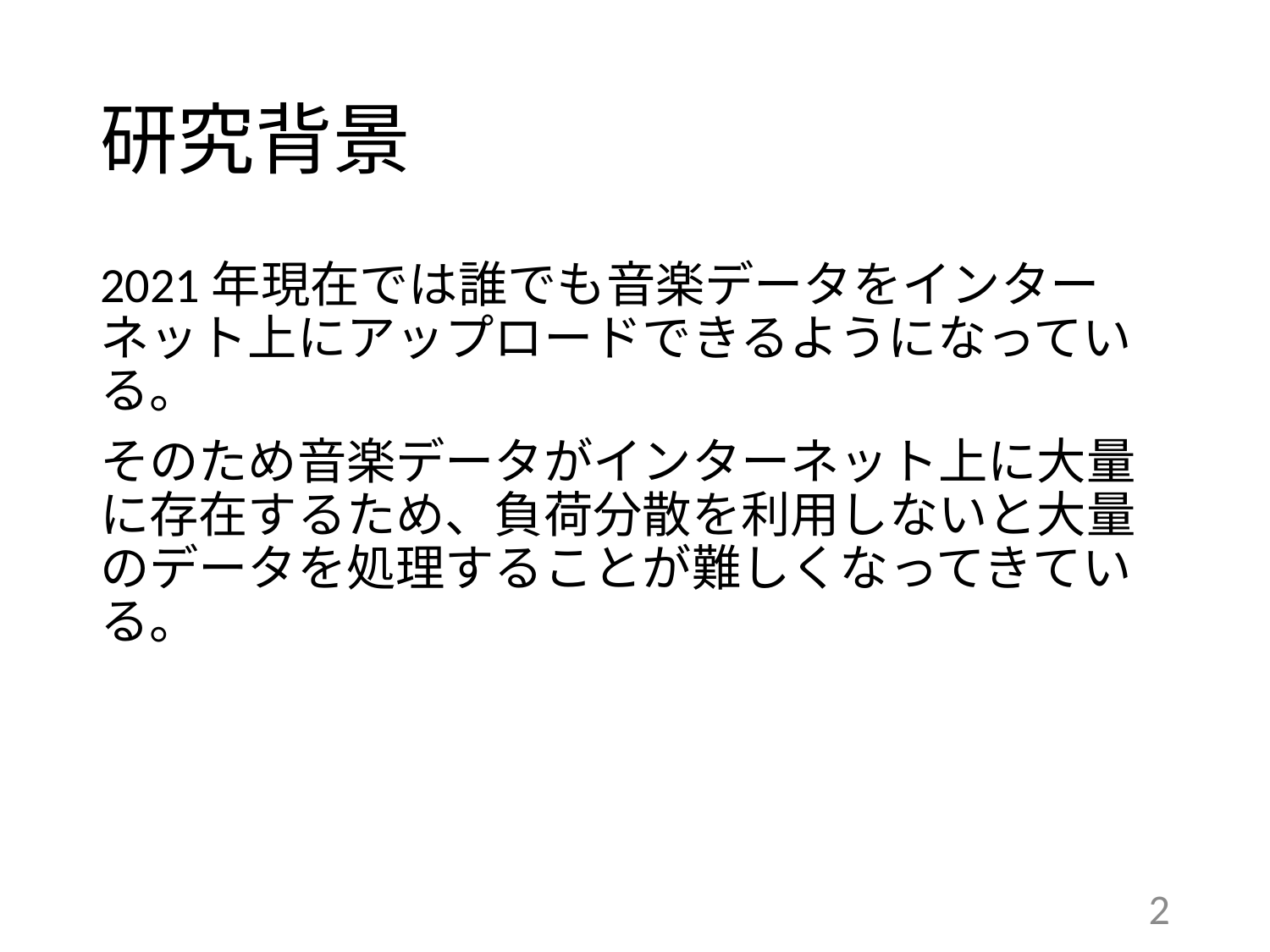

# 研究背景
2021年現在では誰でも音楽データをインターネット上にアップロードできるようになっている。
そのため音楽データがインターネット上に大量に存在するため、負荷分散を利用しないと大量のデータを処理することが難しくなってきている。

2